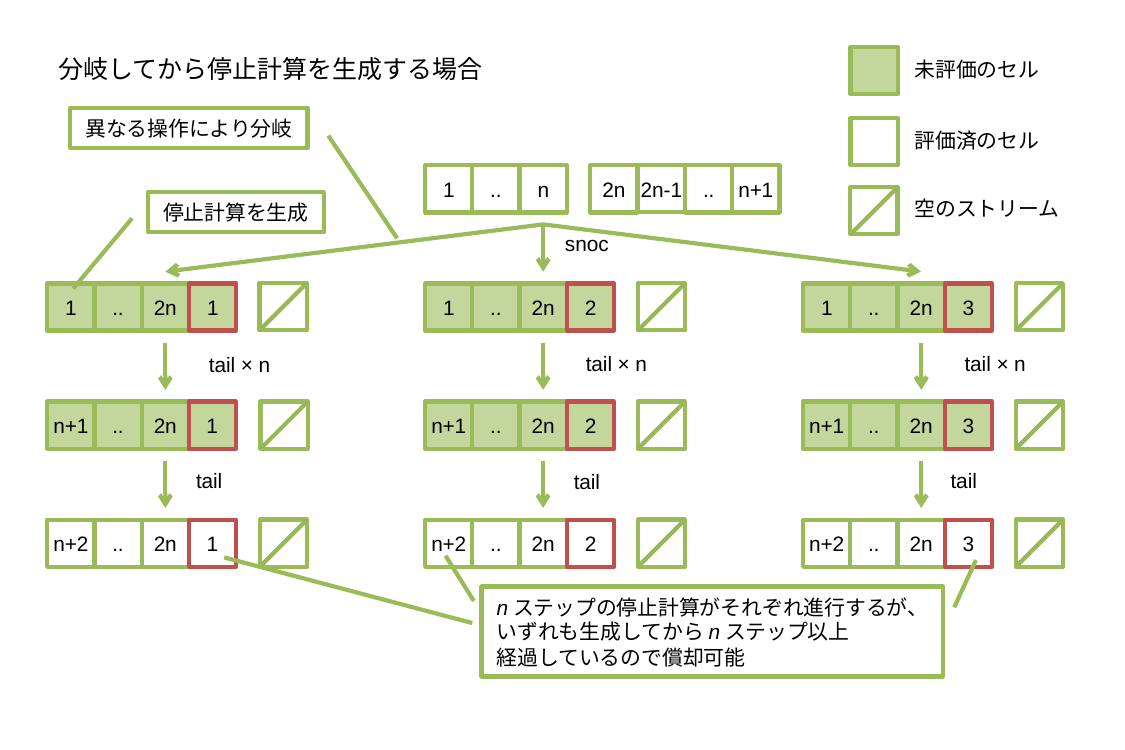

分岐してから停止計算を生成する場合

未評価のセル
異なる操作により分岐

評価済のセル
2n-1
1
..
n
2n
..
n+1

空のストリーム
停止計算を生成
snoc

1
..
2n
1
1
..
2n
2
1
..
2n
3
tail × n
tail × n
tail × n
n+1
..
2n
1

n+1
..
2n
2

n+1
..
2n
3

tail
tail
tail

n+2
..
2n
1
n+2
..
2n
2
n+2
..
2n
3
nステップの停止計算がそれぞれ進行するが、
いずれも生成してからnステップ以上
経過しているので償却可能